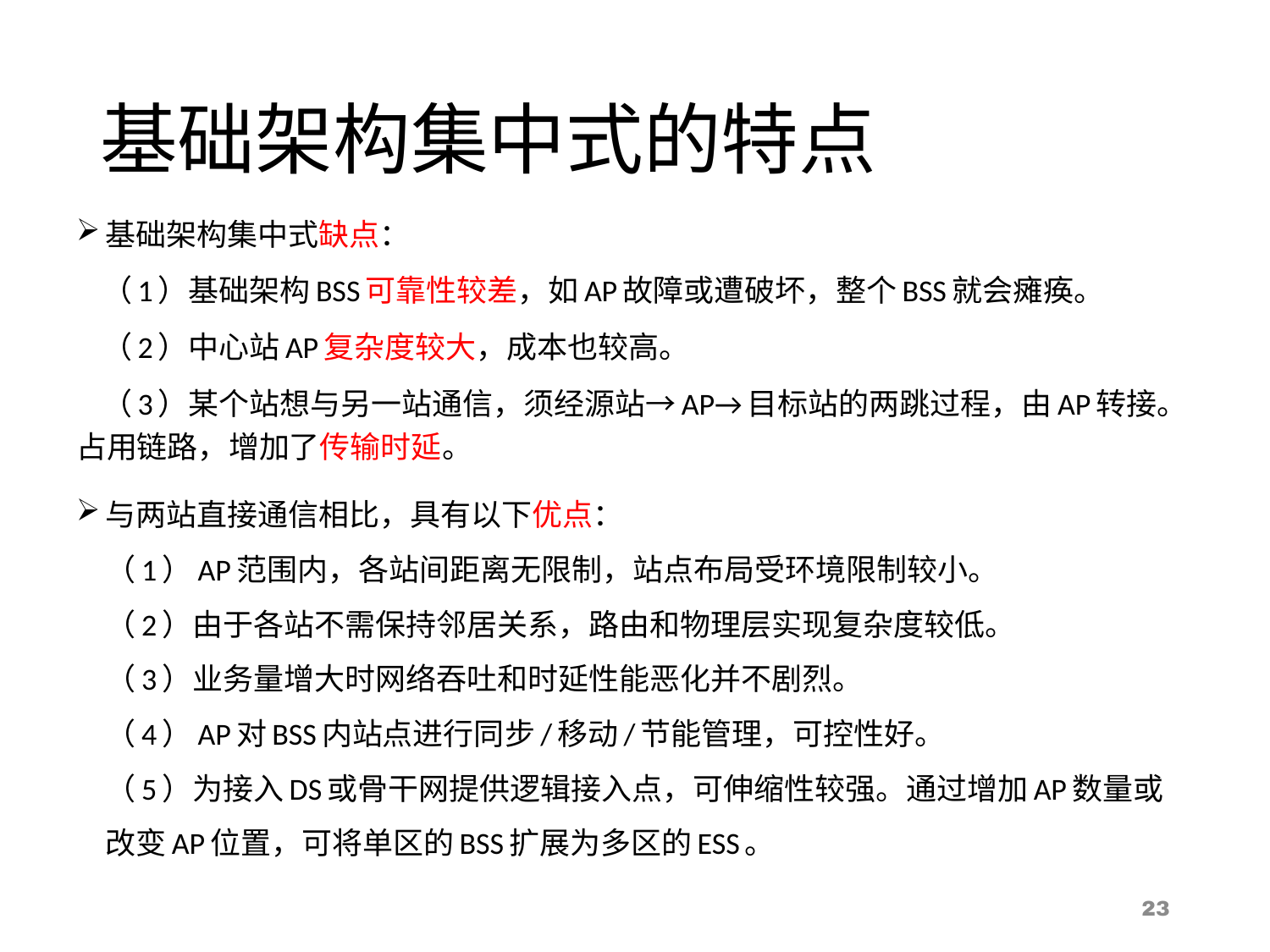

# 基础架构集中式的特点
基础架构集中式缺点：
   （1）基础架构BSS可靠性较差，如AP故障或遭破坏，整个BSS就会瘫痪。
   （2）中心站AP复杂度较大，成本也较高。
   （3）某个站想与另一站通信，须经源站→AP→目标站的两跳过程，由AP转接。占用链路，增加了传输时延。
与两站直接通信相比，具有以下优点：
（1）AP范围内，各站间距离无限制，站点布局受环境限制较小。
（2）由于各站不需保持邻居关系，路由和物理层实现复杂度较低。
（3）业务量增大时网络吞吐和时延性能恶化并不剧烈。
（4）AP对BSS内站点进行同步/移动/节能管理，可控性好。
（5）为接入DS或骨干网提供逻辑接入点，可伸缩性较强。通过增加AP数量或改变AP位置，可将单区的BSS扩展为多区的ESS。
23